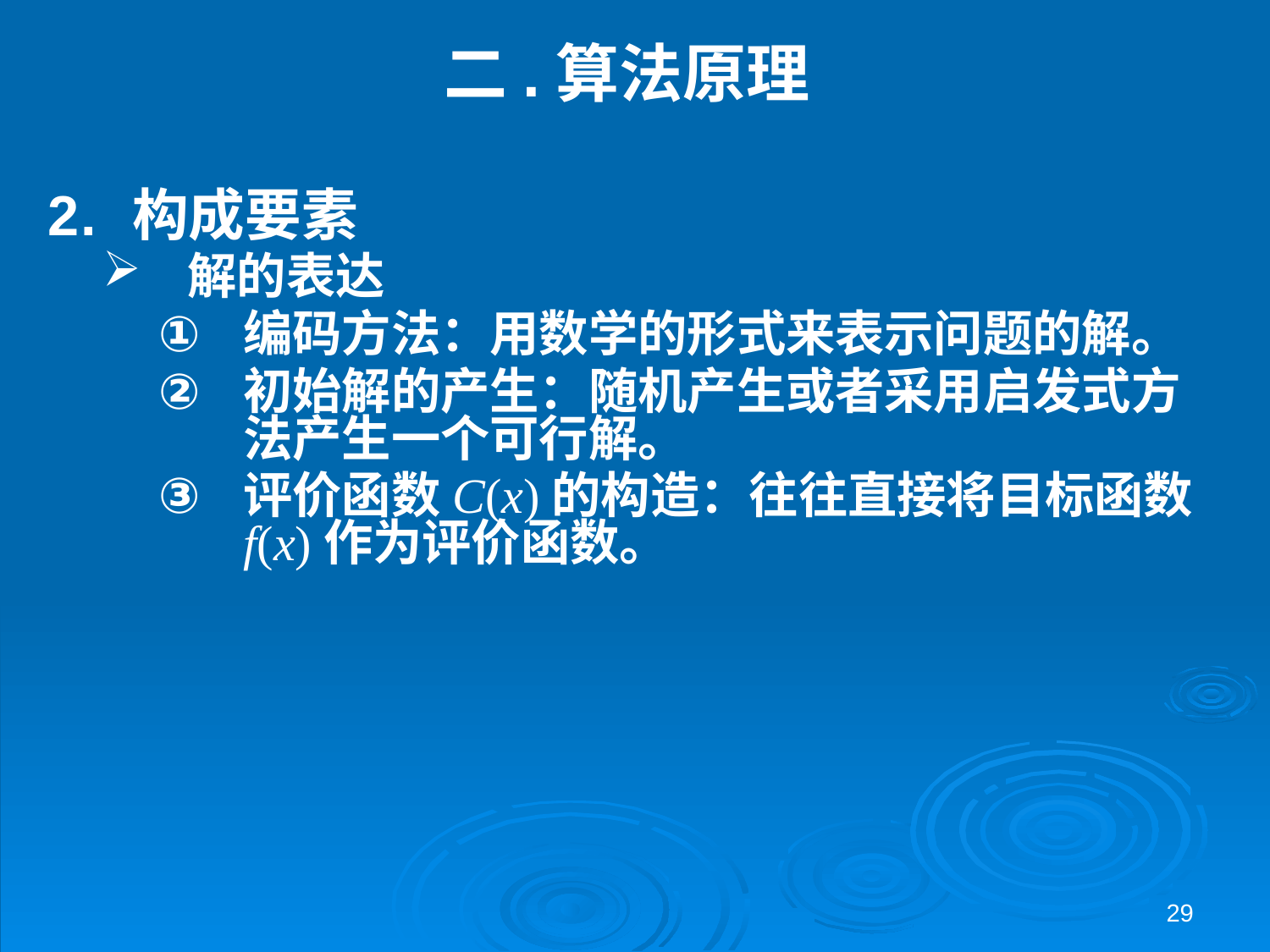

# 二.算法原理
构成要素
解的表达
编码方法：用数学的形式来表示问题的解。
初始解的产生：随机产生或者采用启发式方法产生一个可行解。
评价函数C(x)的构造：往往直接将目标函数f(x)作为评价函数。
29